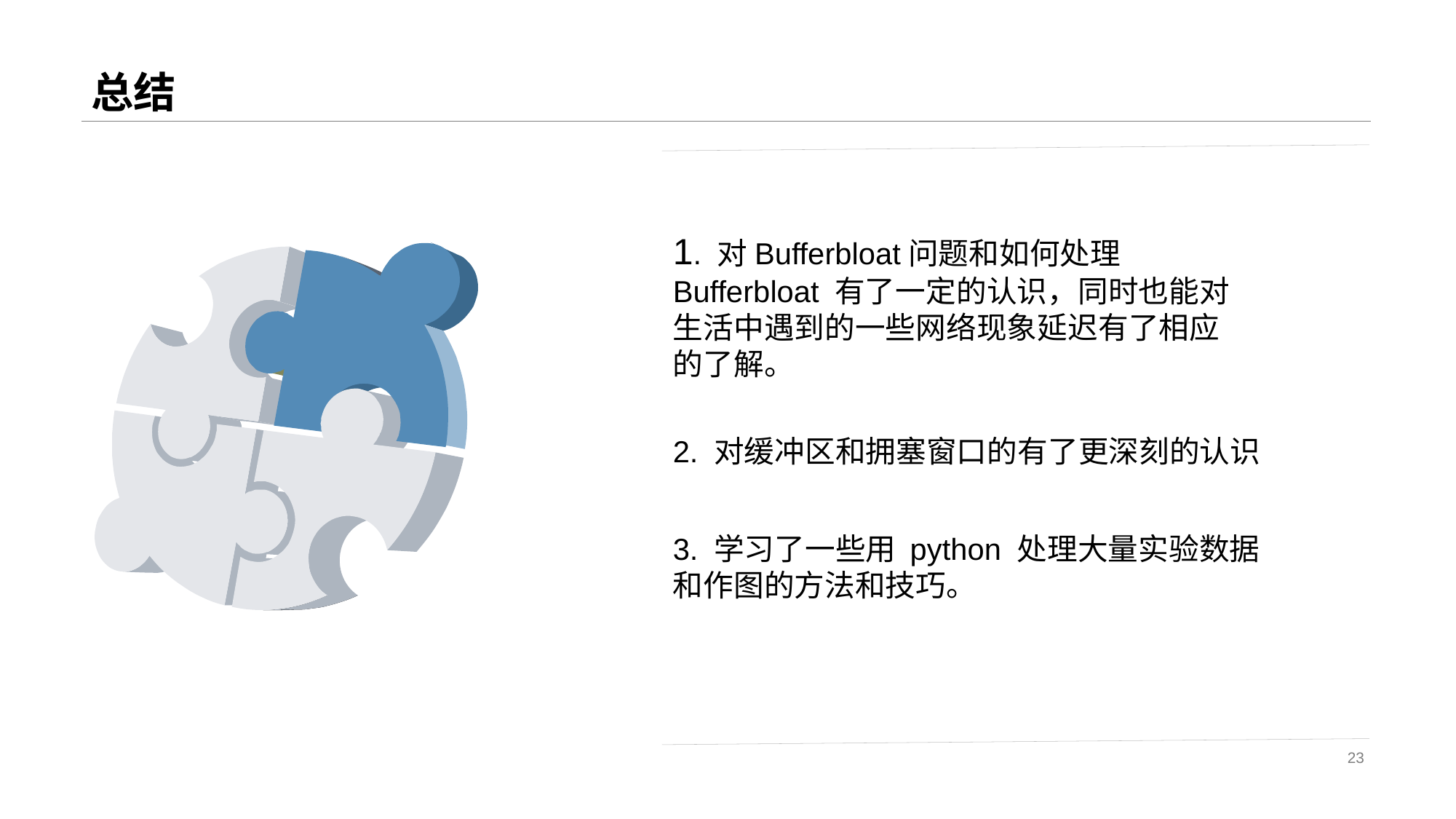

# 总结
1. 对Bufferbloat问题和如何处理 Bufferbloat 有了一定的认识，同时也能对生活中遇到的一些网络现象延迟有了相应的了解。

2. 对缓冲区和拥塞窗口的有了更深刻的认识
3. 学习了一些用 python 处理大量实验数据和作图的方法和技巧。
23